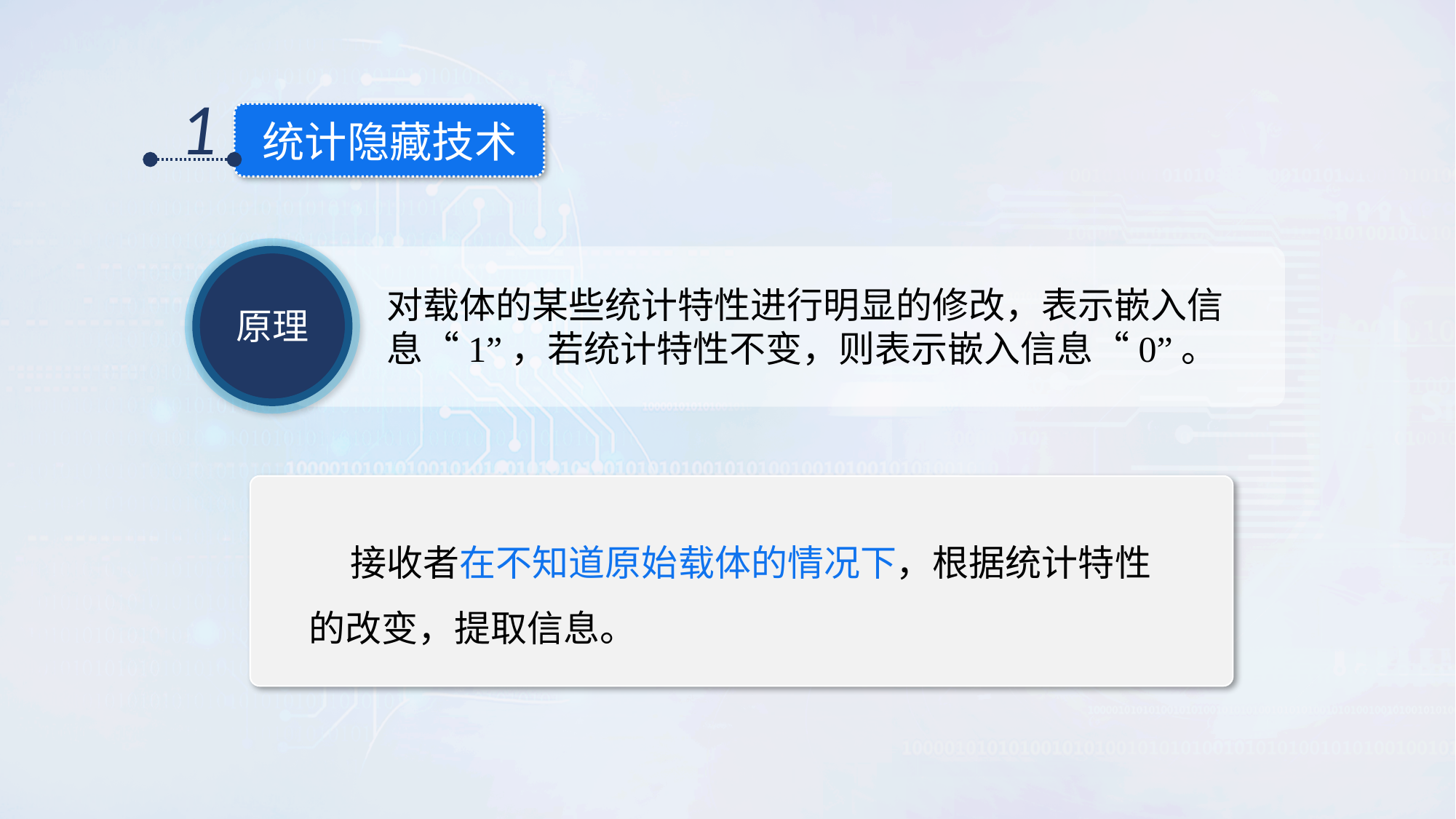

1

统计隐藏技术

原理

对载体的某些统计特性进行明显的修改，表示嵌入信息“1”，若统计特性不变，则表示嵌入信息“0”。

    接收者在不知道原始载体的情况下，根据统计特性的改变，提取信息。